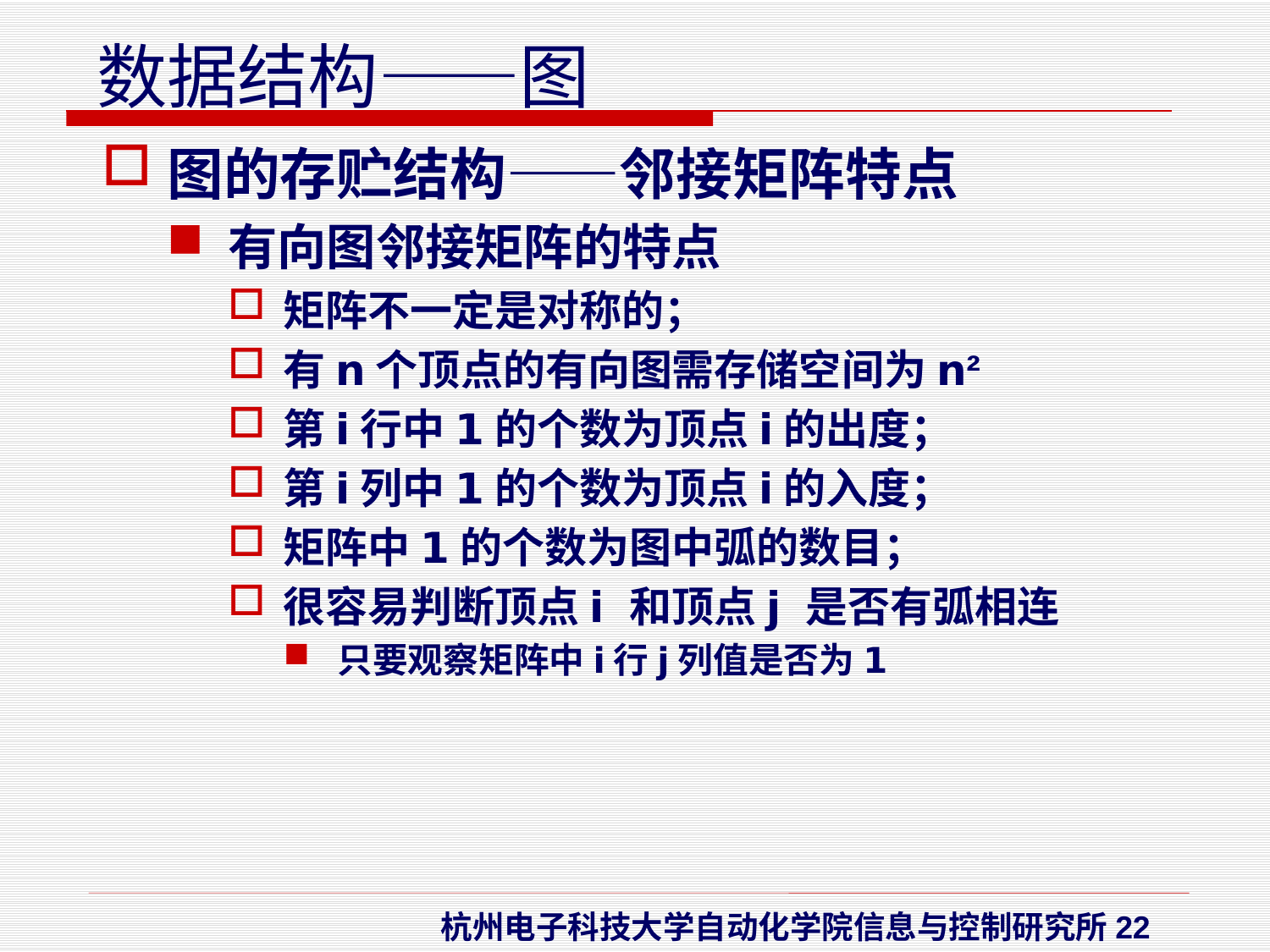

图的存贮结构——邻接矩阵特点
有向图邻接矩阵的特点
矩阵不一定是对称的；
有n个顶点的有向图需存储空间为n²
第i行中1的个数为顶点i的出度；
第i列中1的个数为顶点i的入度；
矩阵中1的个数为图中弧的数目；
很容易判断顶点i 和顶点j 是否有弧相连
只要观察矩阵中i行j列值是否为1